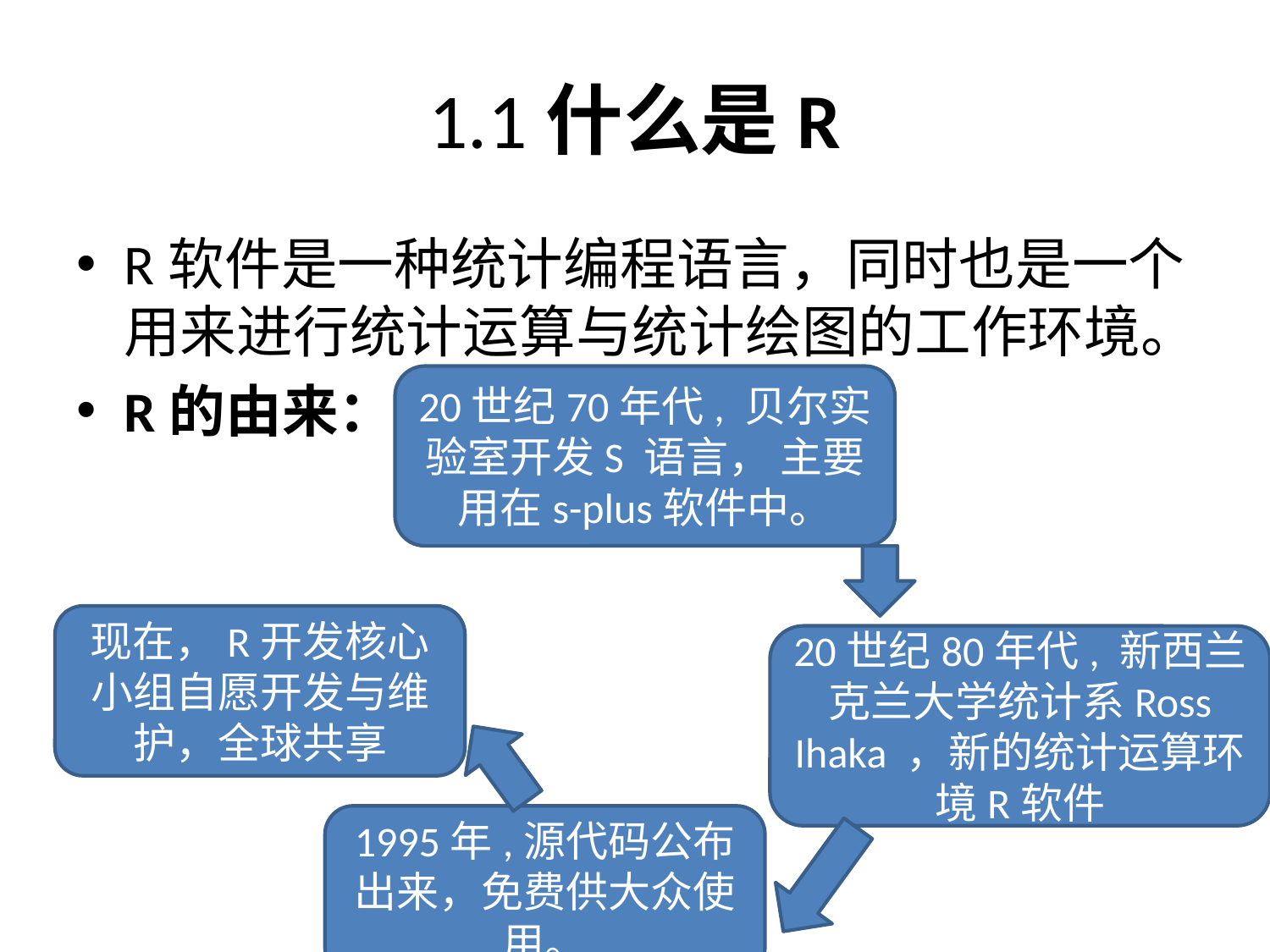

# 1.1什么是R
R软件是一种统计编程语言，同时也是一个用来进行统计运算与统计绘图的工作环境。
R的由来：

20世纪70年代, 贝尔实验室开发S 语言， 主要用在s-plus软件中。

现在，R开发核心小组自愿开发与维护，全球共享
20世纪80年代, 新西兰克兰大学统计系Ross Ihaka ，新的统计运算环境R软件

1995年,源代码公布出来，免费供大众使用。